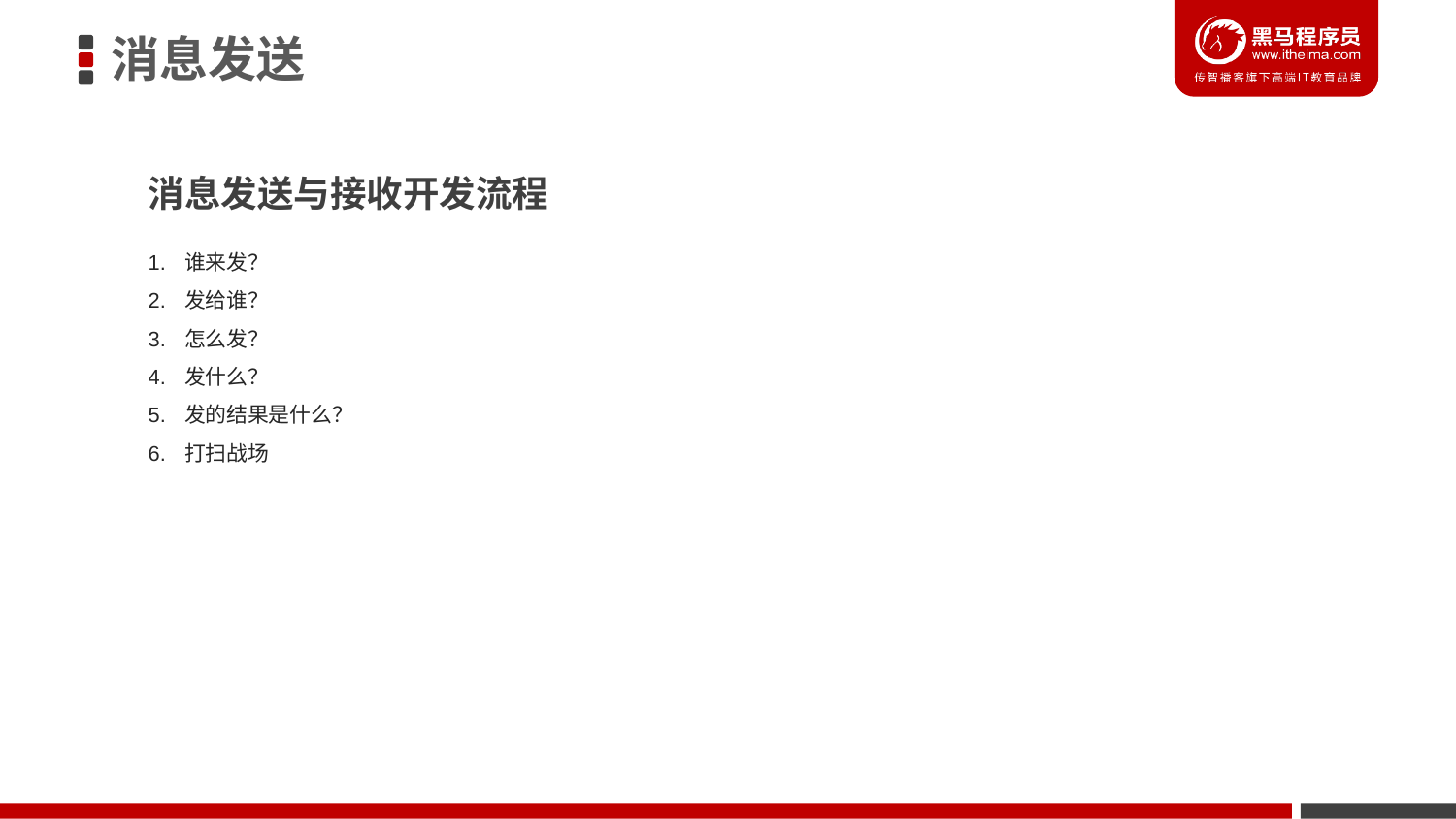

消息发送
消息发送与接收开发流程
谁来发？
发给谁？
怎么发？
发什么？
发的结果是什么？
打扫战场